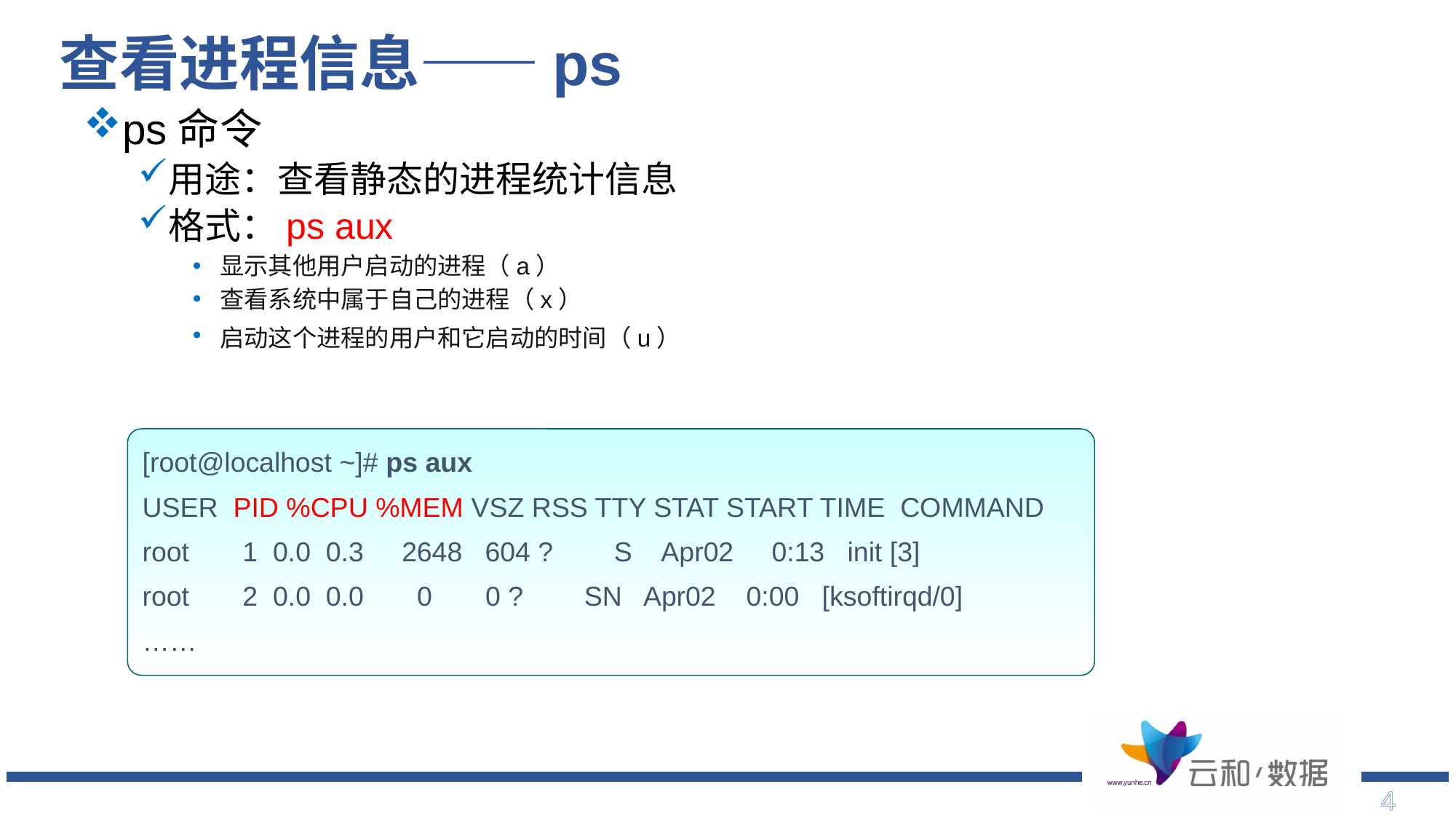

# 查看进程信息——ps
ps命令
用途：查看静态的进程统计信息
格式：ps aux
显示其他用户启动的进程（a）
查看系统中属于自己的进程（x）
启动这个进程的用户和它启动的时间（u）

[root@localhost ~]# ps aux
USER  PID %CPU %MEM VSZ RSS TTY STAT START TIME  COMMAND
root       1  0.0  0.3     2648   604 ?        S    Apr02     0:13   init [3]
root       2  0.0  0.0       0       0 ?        SN   Apr02    0:00   [ksoftirqd/0]
……